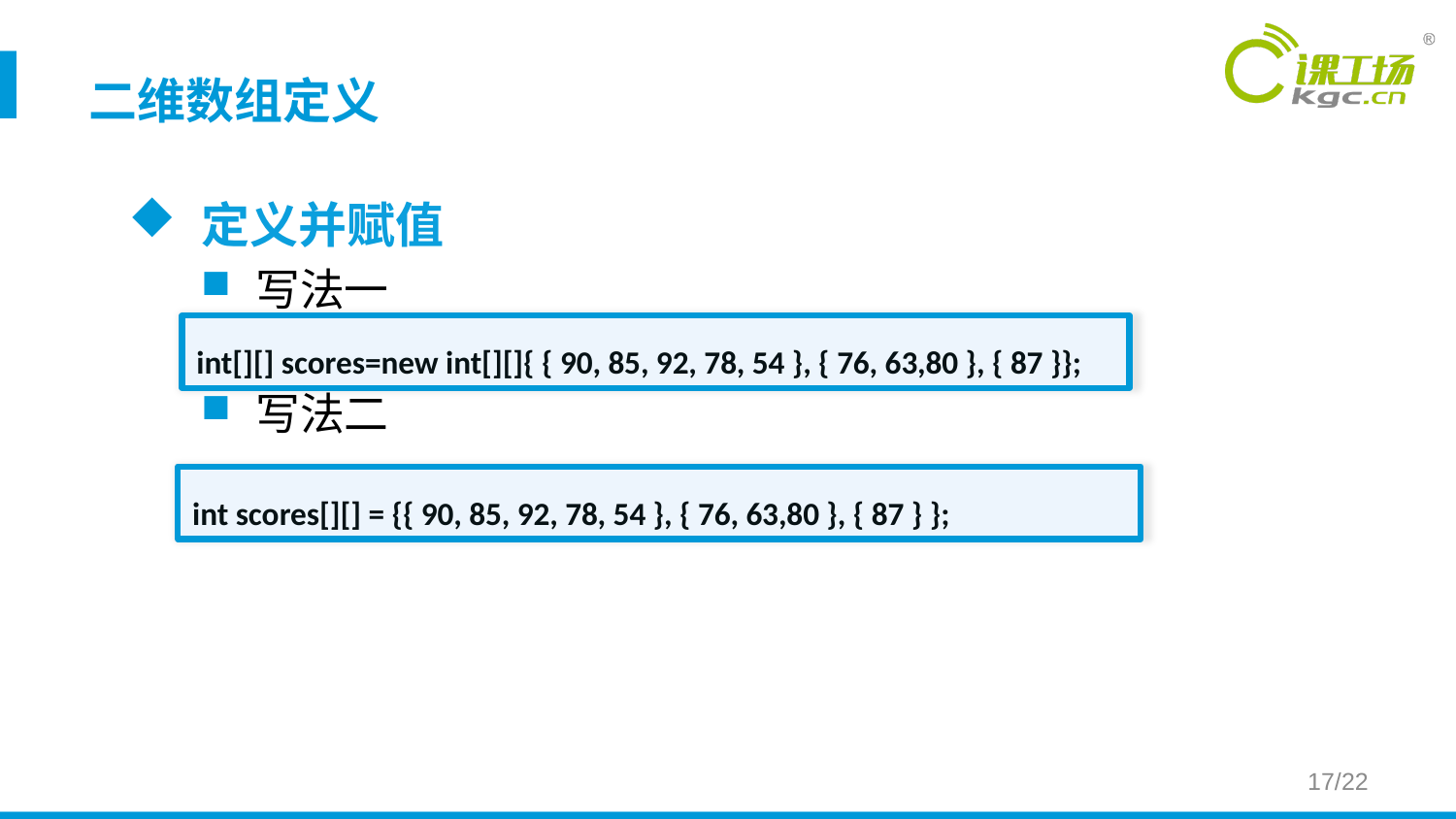

二维数组定义
定义并赋值
写法一

写法二
int[][] scores=new int[][]{ { 90, 85, 92, 78, 54 }, { 76, 63,80 }, { 87 }};
int scores[][] = {{ 90, 85, 92, 78, 54 }, { 76, 63,80 }, { 87 } };
17/22